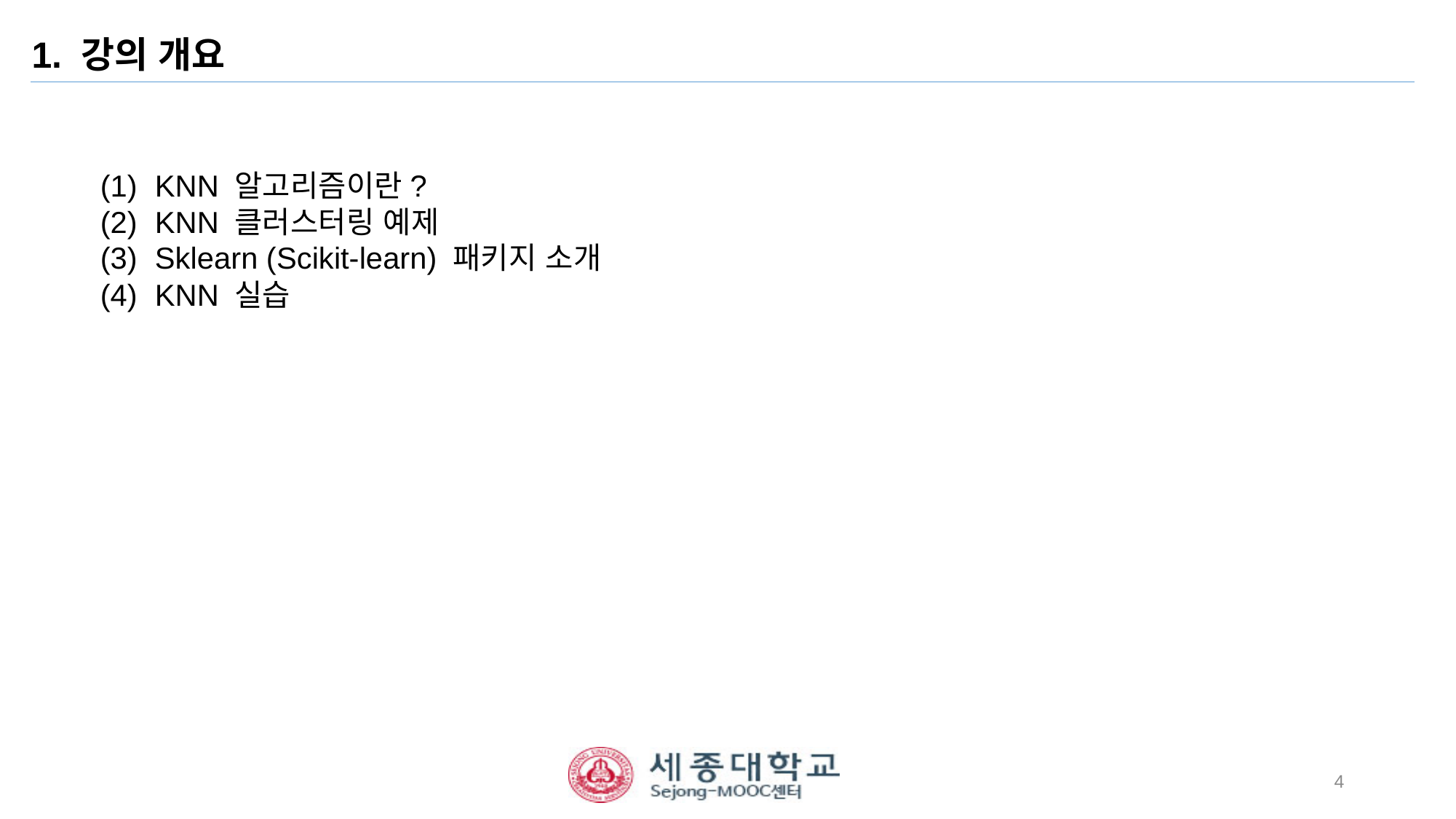

1. 강의 개요
KNN 알고리즘이란?
KNN 클러스터링 예제
Sklearn (Scikit-learn) 패키지 소개
KNN 실습
4